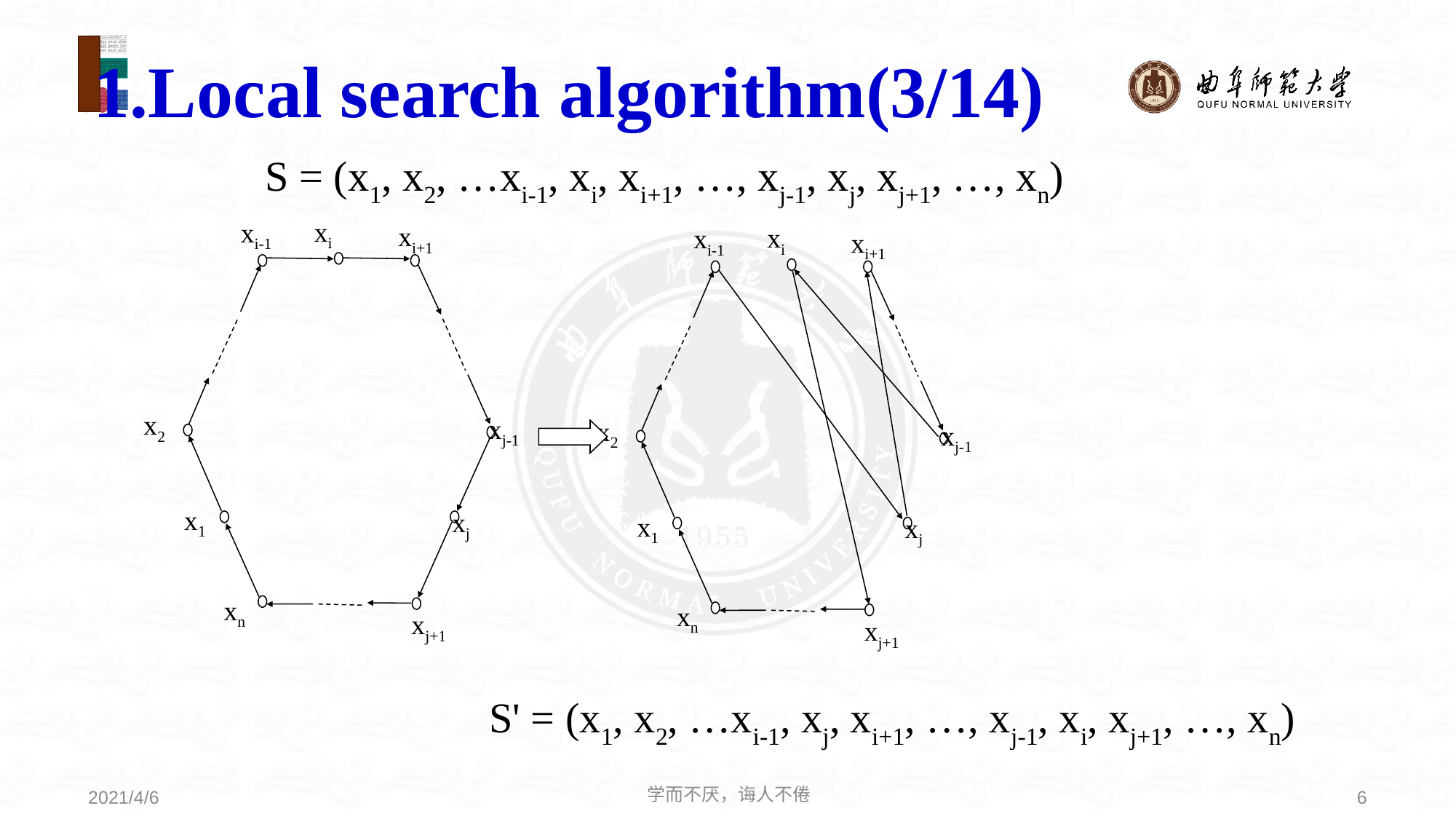

1.Local search algorithm(3/14)

S = (x1, x2, …xi-1, xi, xi+1, …, xj-1, xj, xj+1, …, xn)
xi
xi-1
xi+1
xi
xi-1
xi+1

x2
xj-1
x2
xj-1

x1
xj
x1
xj

xn
xn

xj+1

xj+1

S' = (x1, x2, …xi-1, xj, xi+1, …, xj-1, xi, xj+1, …, xn)
学而不厌，诲人不倦
6
2021/4/6